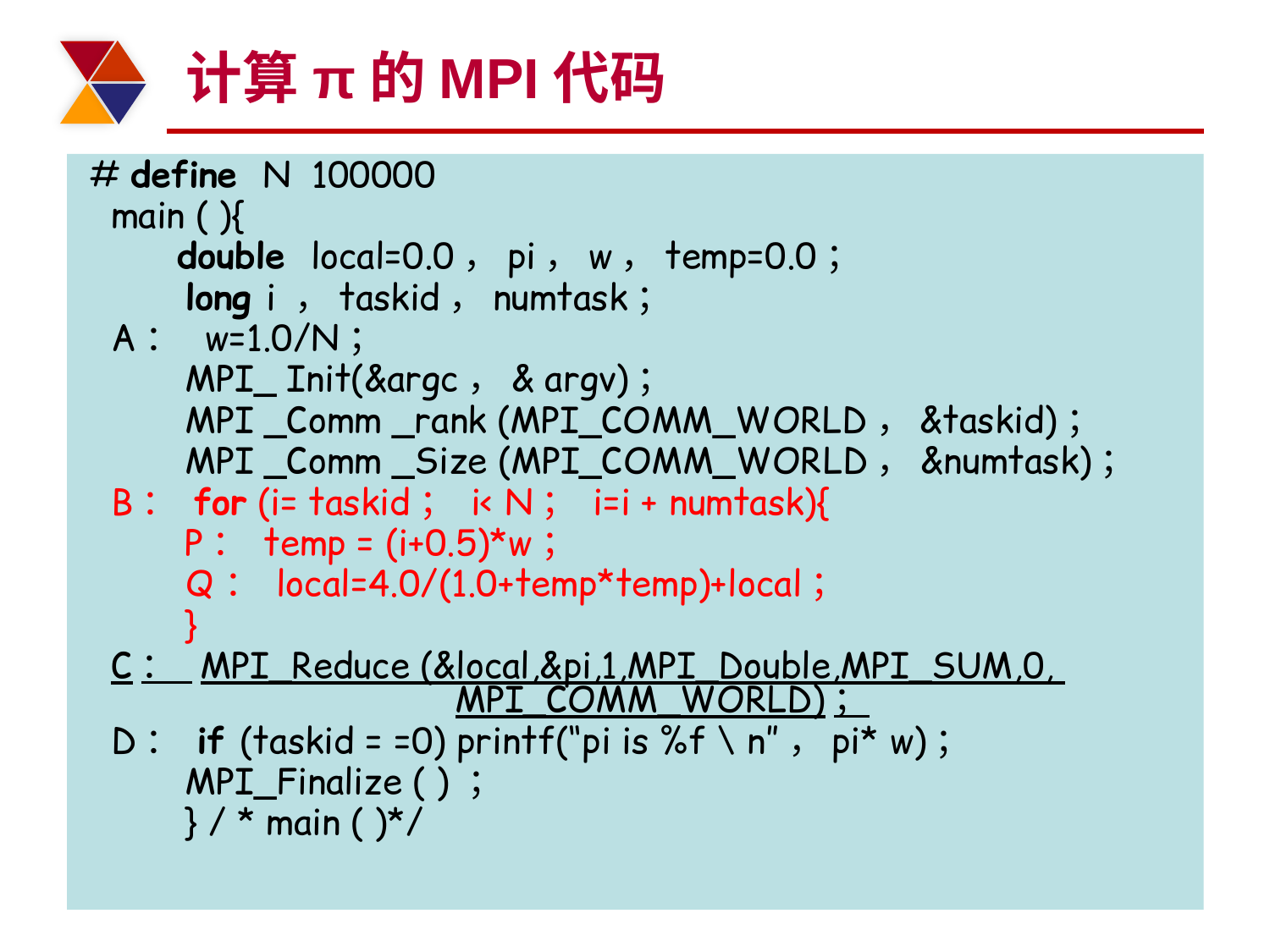

# 计算π的MPI代码
 # define  N  100000
   main ( ){
       double  local=0.0，pi，w，temp=0.0；
          long i ，taskid，numtask；
   A：  w=1.0/N；
          MPI_ Init(&argc，& argv)；
          MPI _Comm _rank (MPI_COMM_WORLD，&taskid)；
          MPI _Comm _Size (MPI_COMM_WORLD，&numtask)；
   B： for (i= taskid； i< N； i=i + numtask){
          P： temp = (i+0.5)*w；
          Q： local=4.0/(1.0+temp*temp)+local；
          }
   C：  MPI_Reduce (&local,&pi,1,MPI_Double,MPI_SUM,0, 			       MPI_COMM_WORLD)；
   D： if (taskid = =0) printf(“pi is %f \ n”，pi* w)；
          MPI_Finalize ( ) ；
          } / * main ( )*/